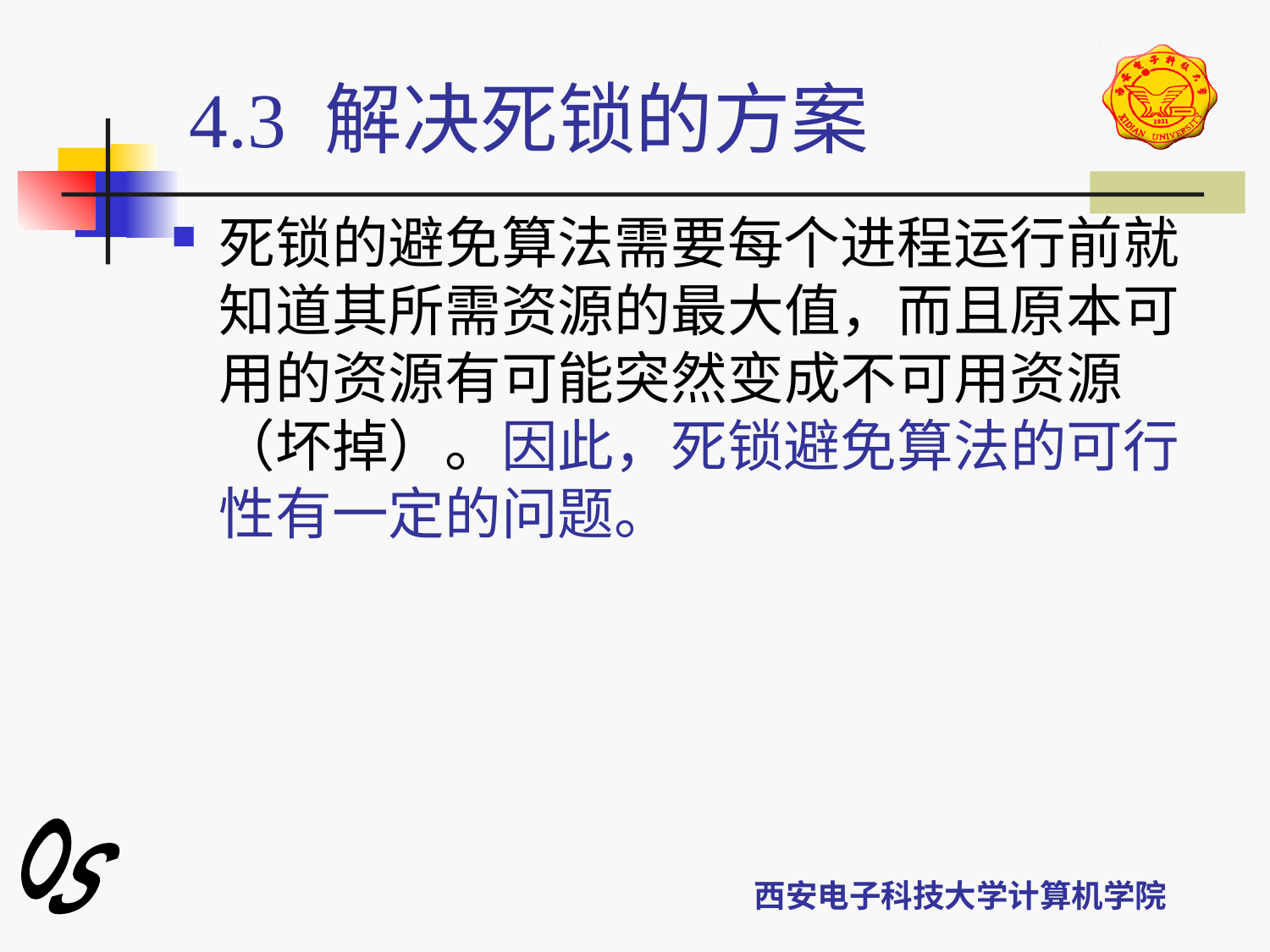

# 4.3 解决死锁的方案
死锁的避免算法需要每个进程运行前就知道其所需资源的最大值，而且原本可用的资源有可能突然变成不可用资源（坏掉）。因此，死锁避免算法的可行性有一定的问题。
27